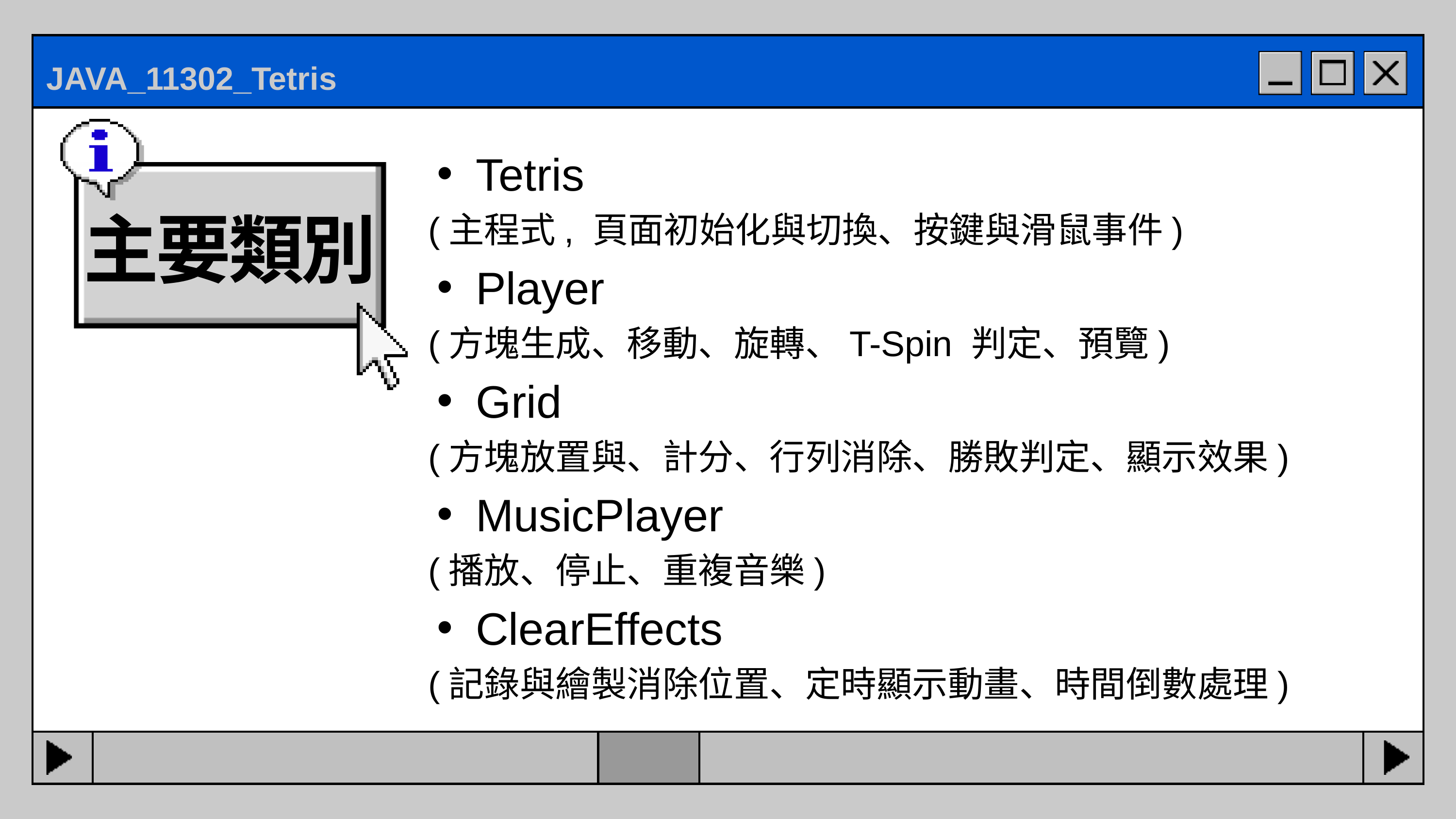

JAVA_11302_Tetris

Tetris
   (主程式, 頁面初始化與切換、按鍵與滑鼠事件)
Player
   (方塊生成、移動、旋轉、T-Spin 判定、預覽)
Grid
   (方塊放置與、計分、行列消除、勝敗判定、顯示效果)
MusicPlayer
   (播放、停止、重複音樂)
ClearEffects
   (記錄與繪製消除位置、定時顯示動畫、時間倒數處理)

主要類別